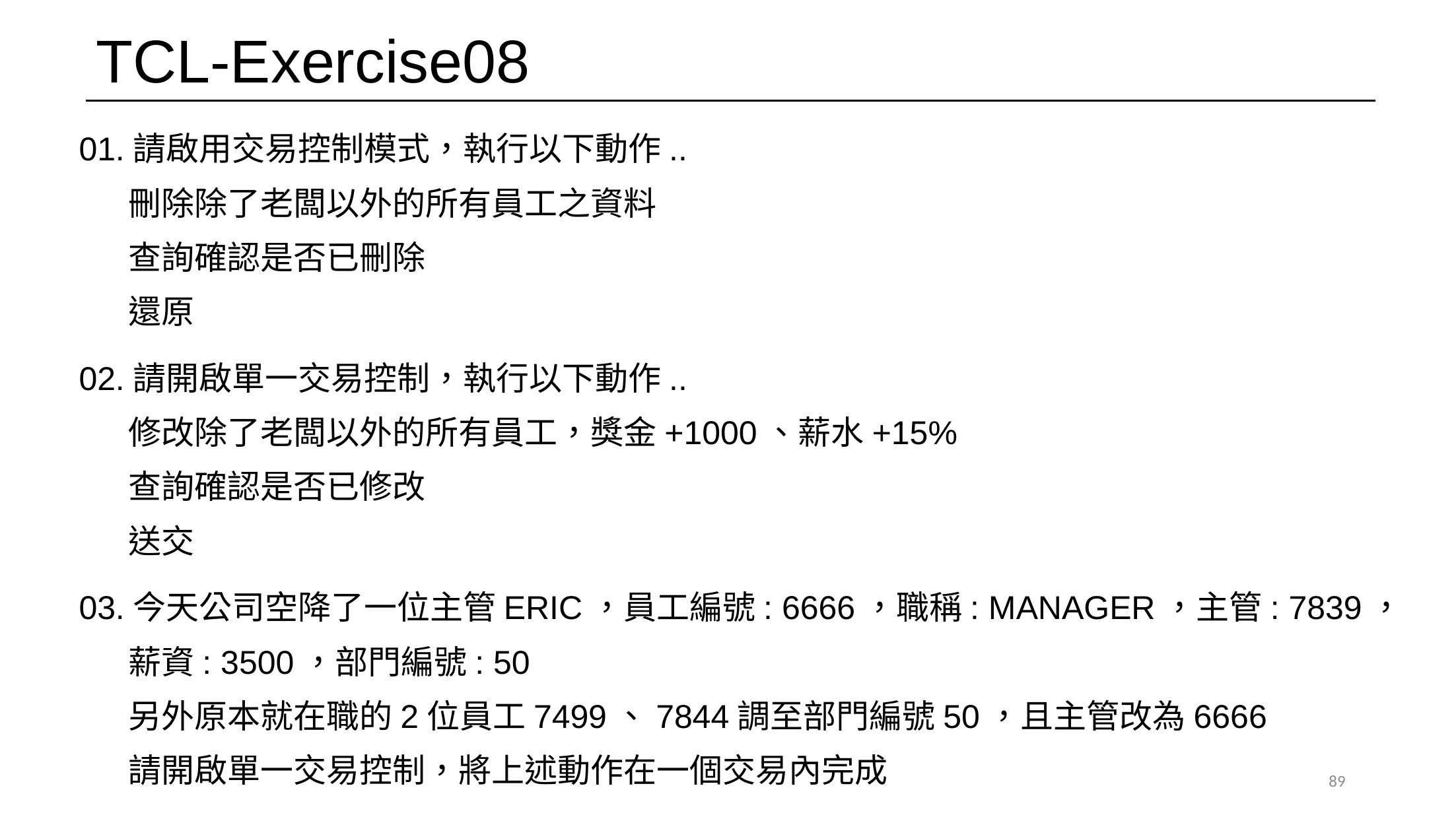

# TCL-Exercise08
01.請啟用交易控制模式，執行以下動作..
刪除除了老闆以外的所有員工之資料
查詢確認是否已刪除
還原
02.請開啟單一交易控制，執行以下動作..
修改除了老闆以外的所有員工，獎金+1000、薪水+15%
查詢確認是否已修改
送交
03.今天公司空降了一位主管ERIC，員工編號: 6666，職稱: MANAGER，主管: 7839，
薪資: 3500，部門編號: 50
另外原本就在職的2位員工7499、7844調至部門編號50，且主管改為6666
請開啟單一交易控制，將上述動作在一個交易內完成

89